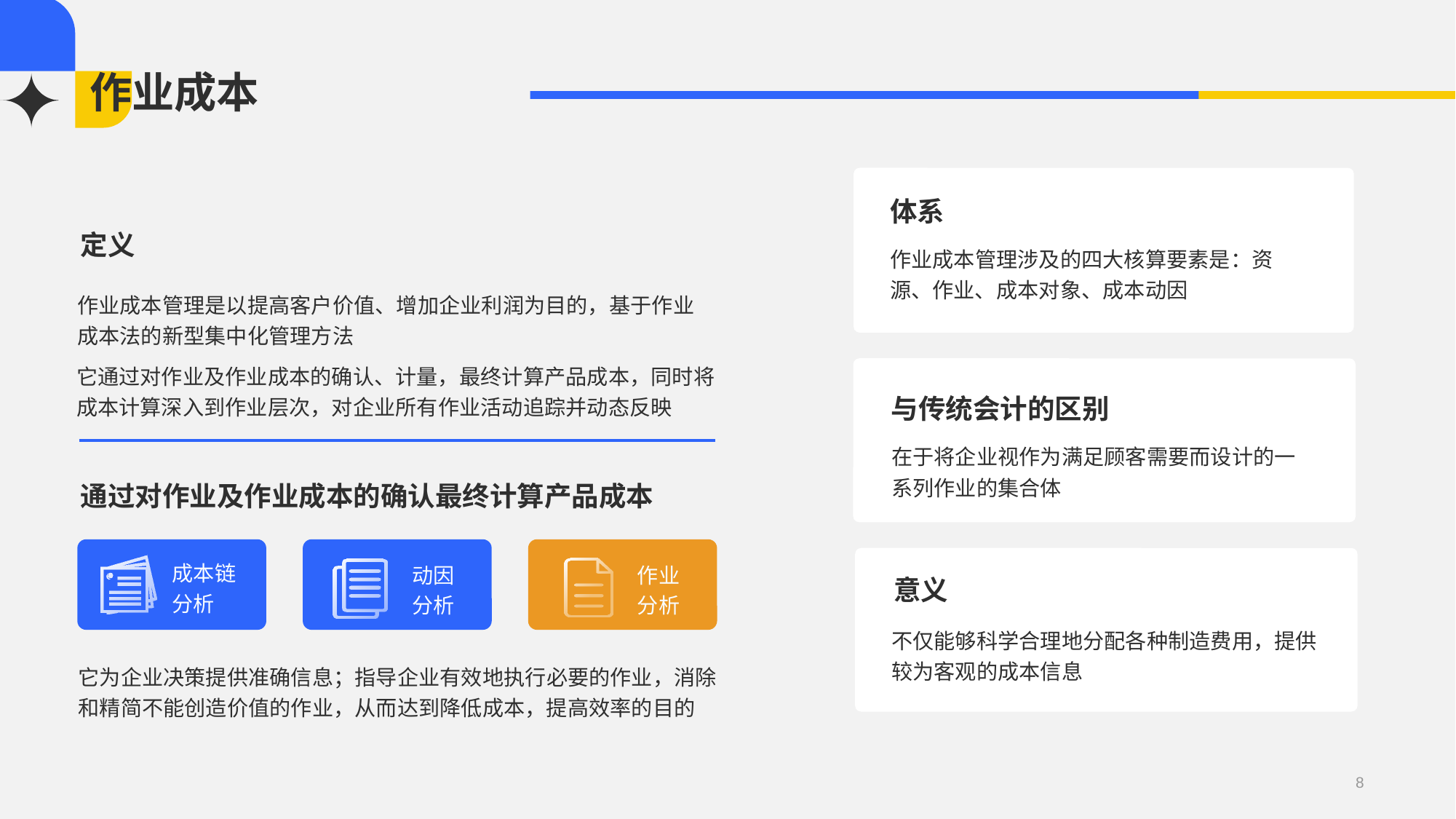

# 作业成本

体系
作业成本管理涉及的四大核算要素是：资源、作业、成本对象、成本动因
定义
作业成本管理是以提高客户价值、增加企业利润为目的，基于作业成本法的新型集中化管理方法
它通过对作业及作业成本的确认、计量，最终计算产品成本，同时将成本计算深入到作业层次，对企业所有作业活动追踪并动态反映

与传统会计的区别
在于将企业视作为满足顾客需要而设计的一系列作业的集合体
通过对作业及作业成本的确认最终计算产品成本

成本链分析

动因分析

作业分析

意义
不仅能够科学合理地分配各种制造费用，提供较为客观的成本信息
它为企业决策提供准确信息；指导企业有效地执行必要的作业，消除和精简不能创造价值的作业，从而达到降低成本，提高效率的目的
8